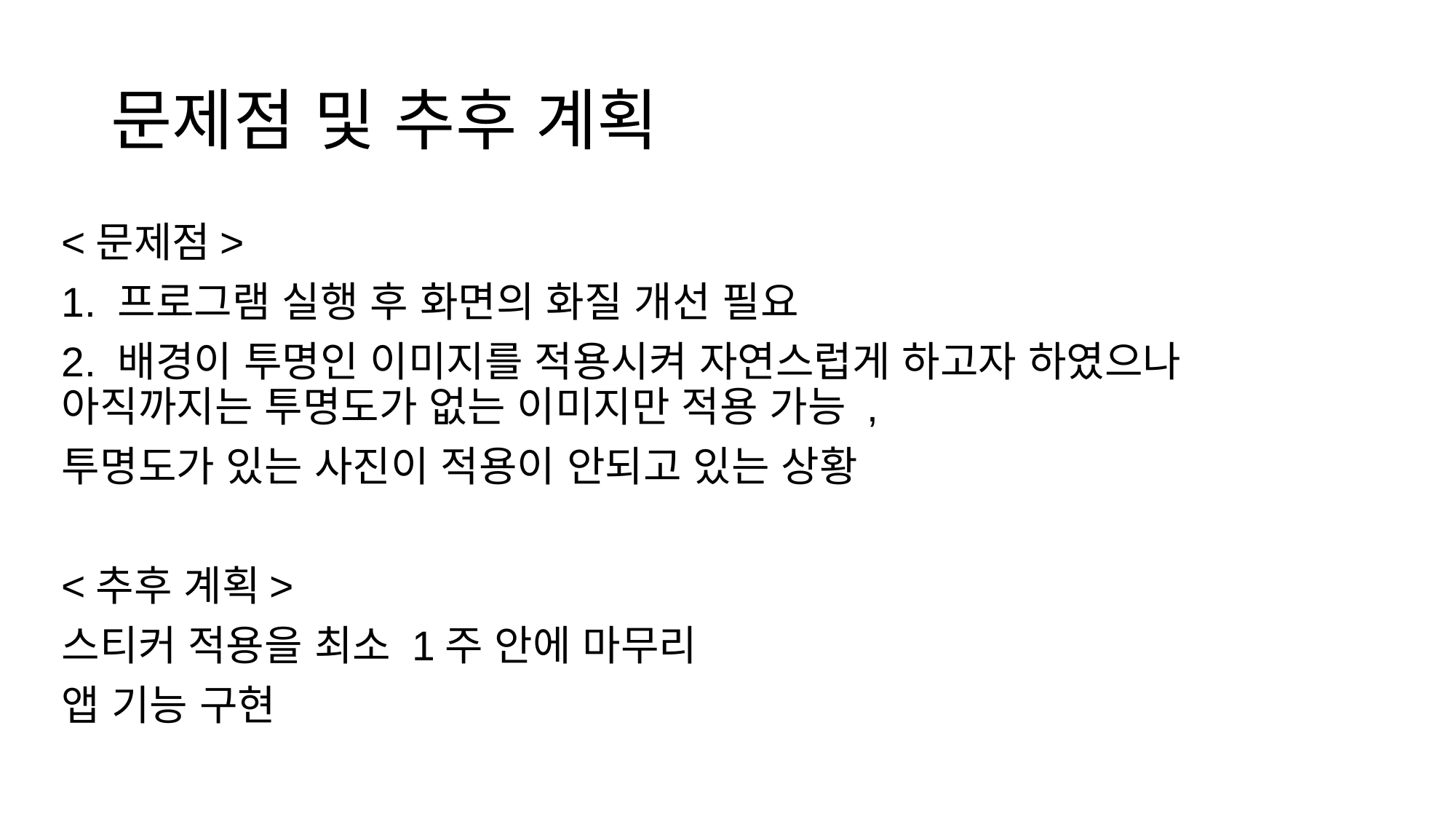

# 문제점 및 추후 계획
<문제점>
1. 프로그램 실행 후 화면의 화질 개선 필요
2. 배경이 투명인 이미지를 적용시켜 자연스럽게 하고자 하였으나 아직까지는 투명도가 없는 이미지만 적용 가능 ,
투명도가 있는 사진이 적용이 안되고 있는 상황

<추후 계획>
스티커 적용을 최소 1주 안에 마무리
앱 기능 구현